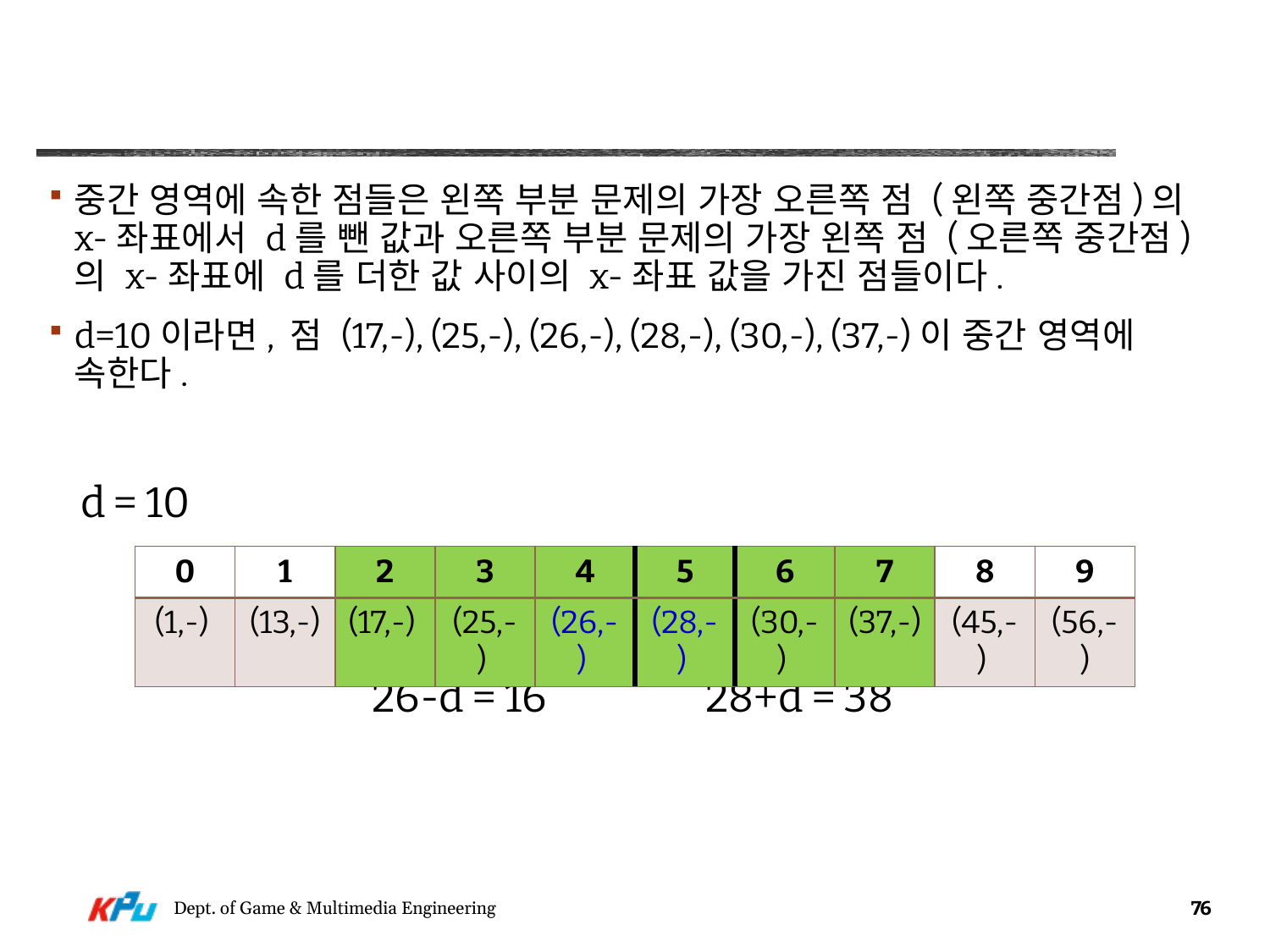

#
중간 영역에 속한 점들은 왼쪽 부분 문제의 가장 오른쪽 점 (왼쪽 중간점)의 x-좌표에서 d를 뺀 값과 오른쪽 부분 문제의 가장 왼쪽 점 (오른쪽 중간점)의 x-좌표에 d를 더한 값 사이의 x-좌표 값을 가진 점들이다.
d=10이라면, 점 (17,-), (25,-), (26,-), (28,-), (30,-), (37,-)이 중간 영역에 속한다.

d = 10
| 0 | 1 | 2 | 3 | 4 | 5 | 6 | 7 | 8 | 9 |
| --- | --- | --- | --- | --- | --- | --- | --- | --- | --- |
| (1,-) | (13,-) | (17,-) | (25,-) | (26,-) | (28,-) | (30,-) | (37,-) | (45,-) | (56,-) |
26-d = 16
28+d = 38
Dept. of Game & Multimedia Engineering
76